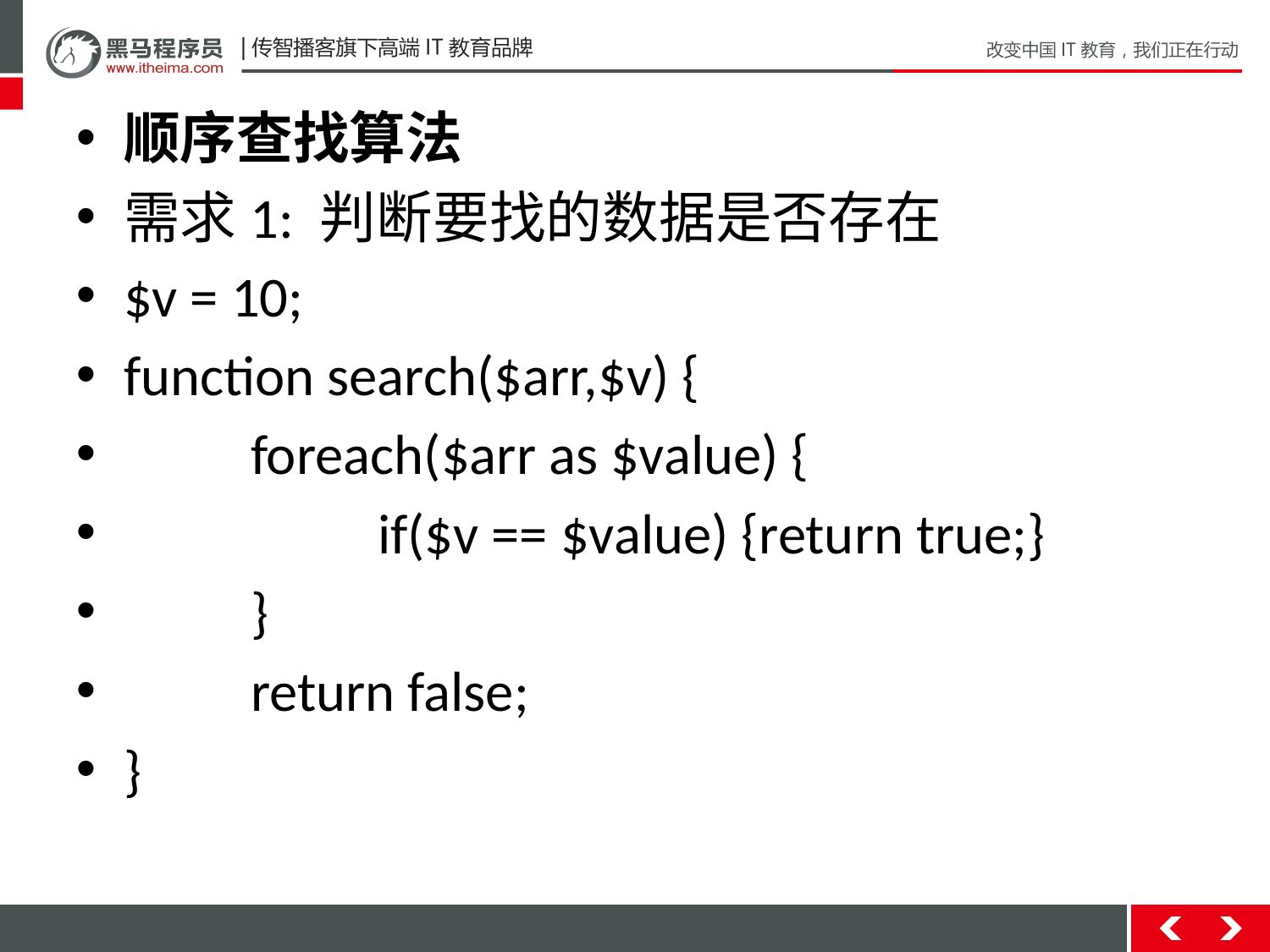

顺序查找算法
需求1: 判断要找的数据是否存在
$v = 10;
function search($arr,$v) {
	foreach($arr as $value) {
		if($v == $value) {return true;}
	}
	return false;
}